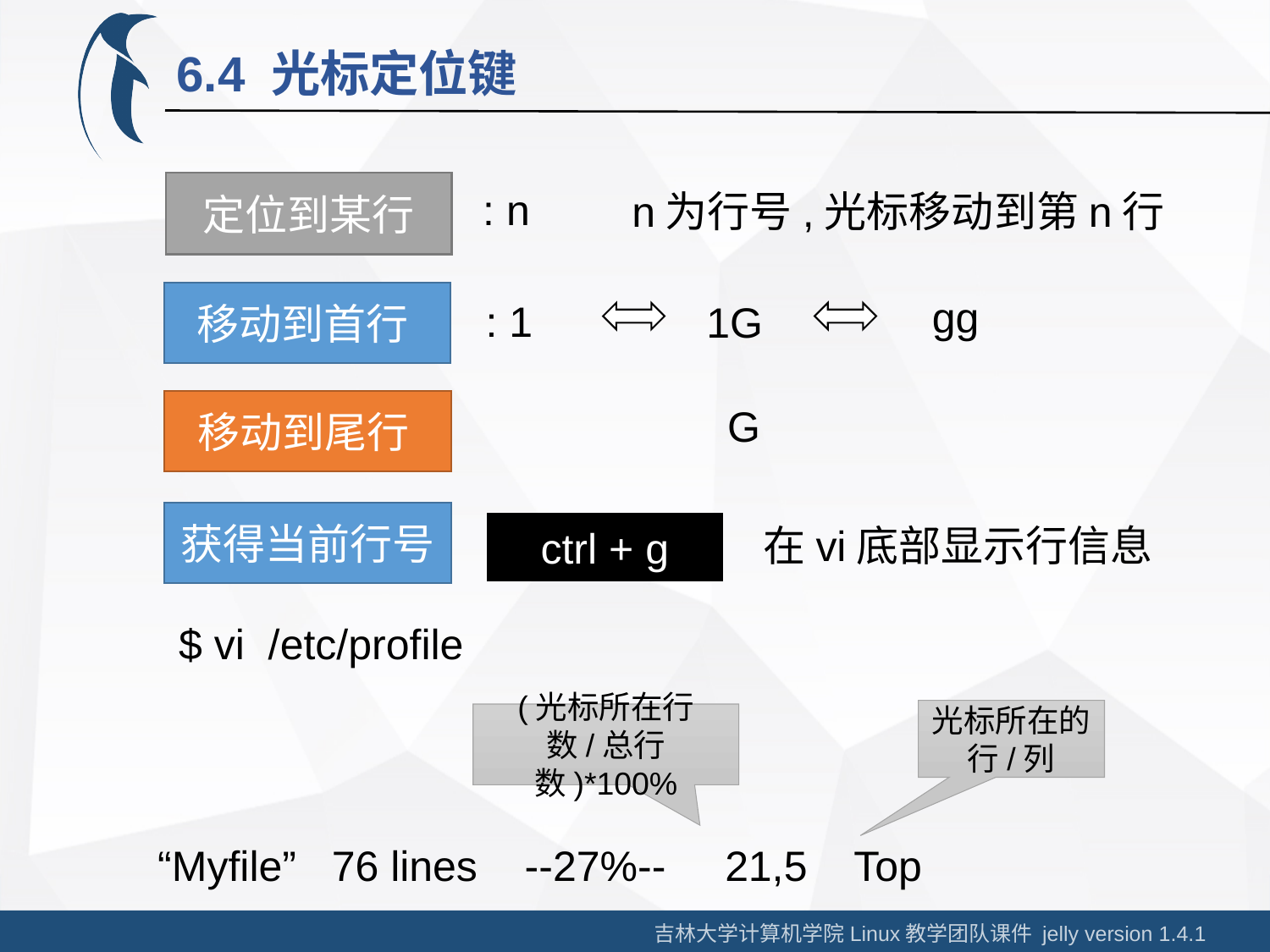

6.4 光标定位键
定位到某行
: n
n为行号,光标移动到第n行
移动到首行
gg
: 1
1G

移动到尾行
G
获得当前行号
在vi底部显示行信息
ctrl + g
$ vi  /etc/profile
光标所在的行/列
(光标所在行数/总行数)*100%
“Myfile”   76 lines    --27%--     21,5    Top